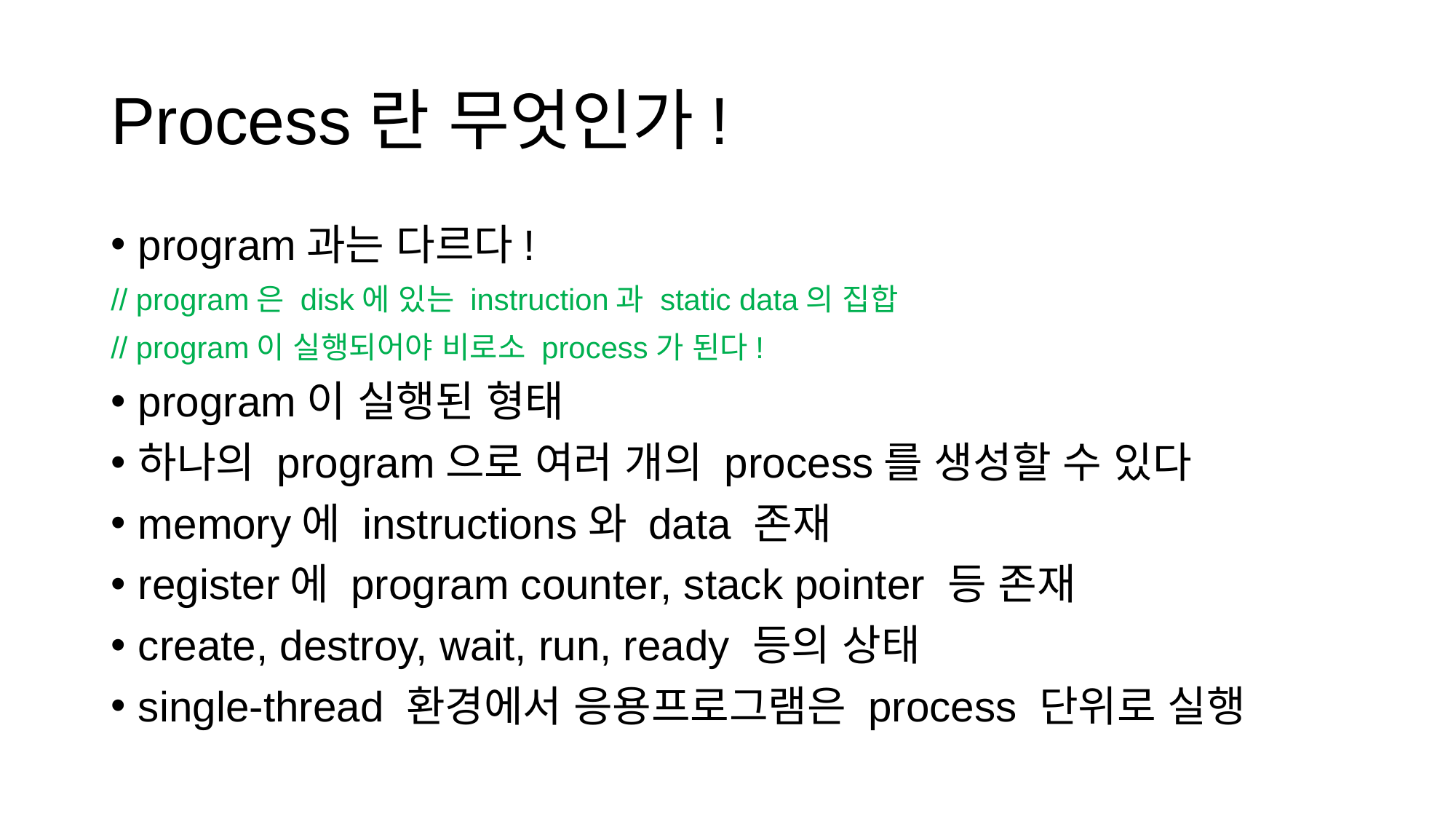

# Process란 무엇인가!
program과는 다르다!
// program은 disk에 있는 instruction과 static data의 집합
// program이 실행되어야 비로소 process가 된다!
program이 실행된 형태
하나의 program으로 여러 개의 process를 생성할 수 있다
memory에 instructions와 data 존재
register에 program counter, stack pointer 등 존재
create, destroy, wait, run, ready 등의 상태
single-thread 환경에서 응용프로그램은 process 단위로 실행